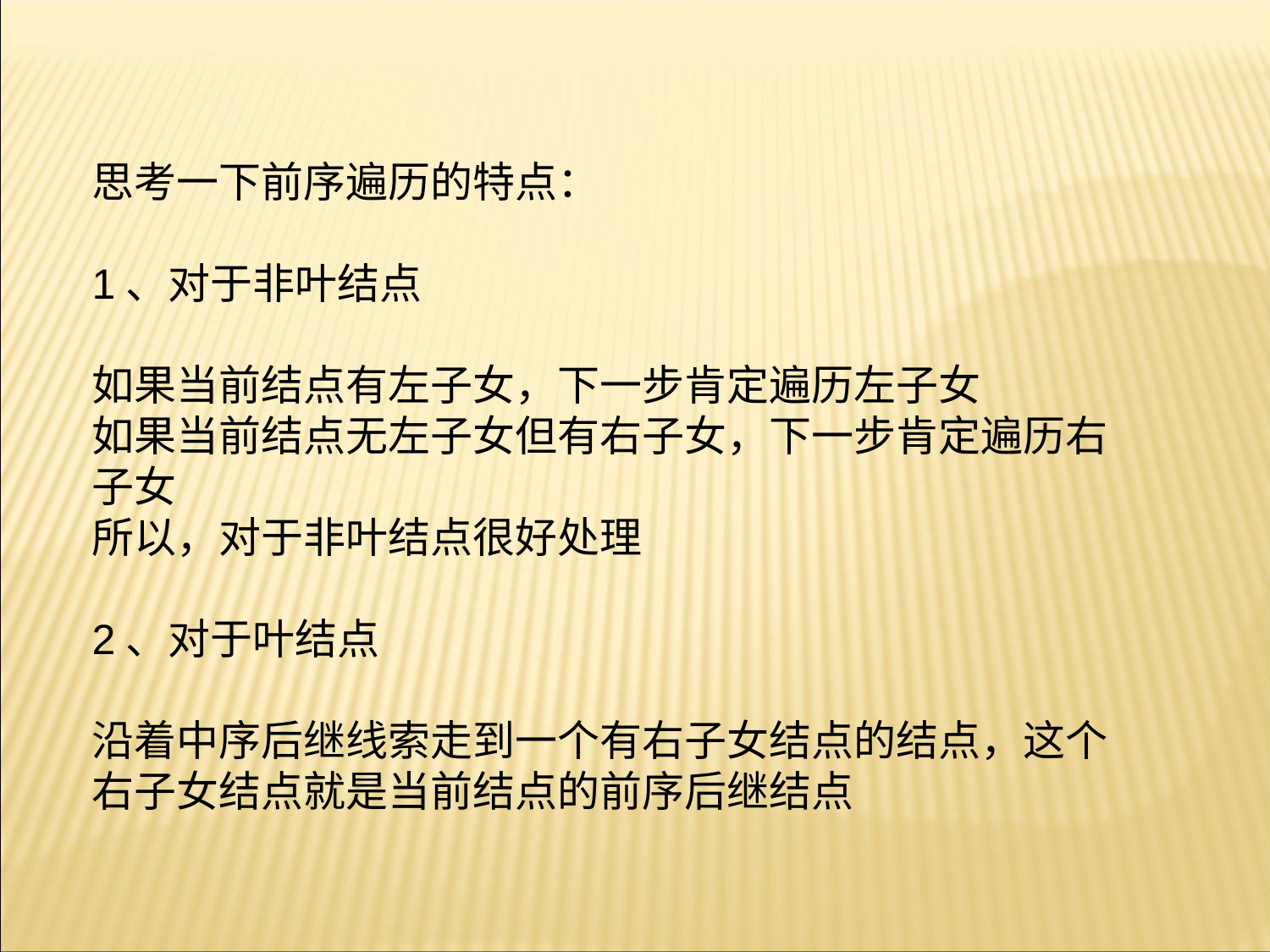

思考一下前序遍历的特点：

1、对于非叶结点

如果当前结点有左子女，下一步肯定遍历左子女
如果当前结点无左子女但有右子女，下一步肯定遍历右子女
所以，对于非叶结点很好处理

2、对于叶结点

沿着中序后继线索走到一个有右子女结点的结点，这个右子女结点就是当前结点的前序后继结点